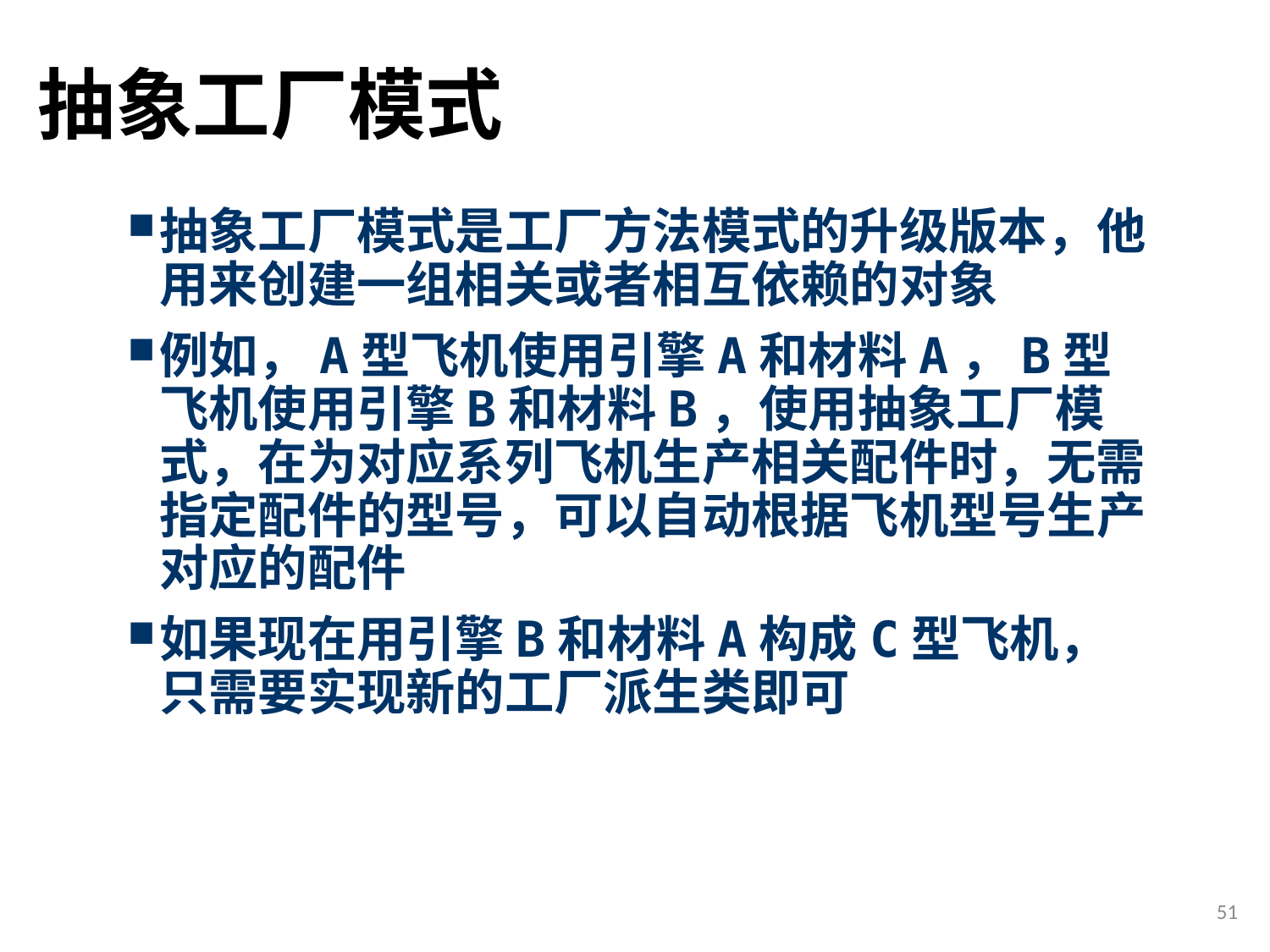

# 抽象工厂模式
抽象工厂模式是工厂方法模式的升级版本，他用来创建一组相关或者相互依赖的对象
例如，A型飞机使用引擎A和材料A，B型飞机使用引擎B和材料B，使用抽象工厂模式，在为对应系列飞机生产相关配件时，无需指定配件的型号，可以自动根据飞机型号生产对应的配件
如果现在用引擎B和材料A构成C型飞机，只需要实现新的工厂派生类即可

51